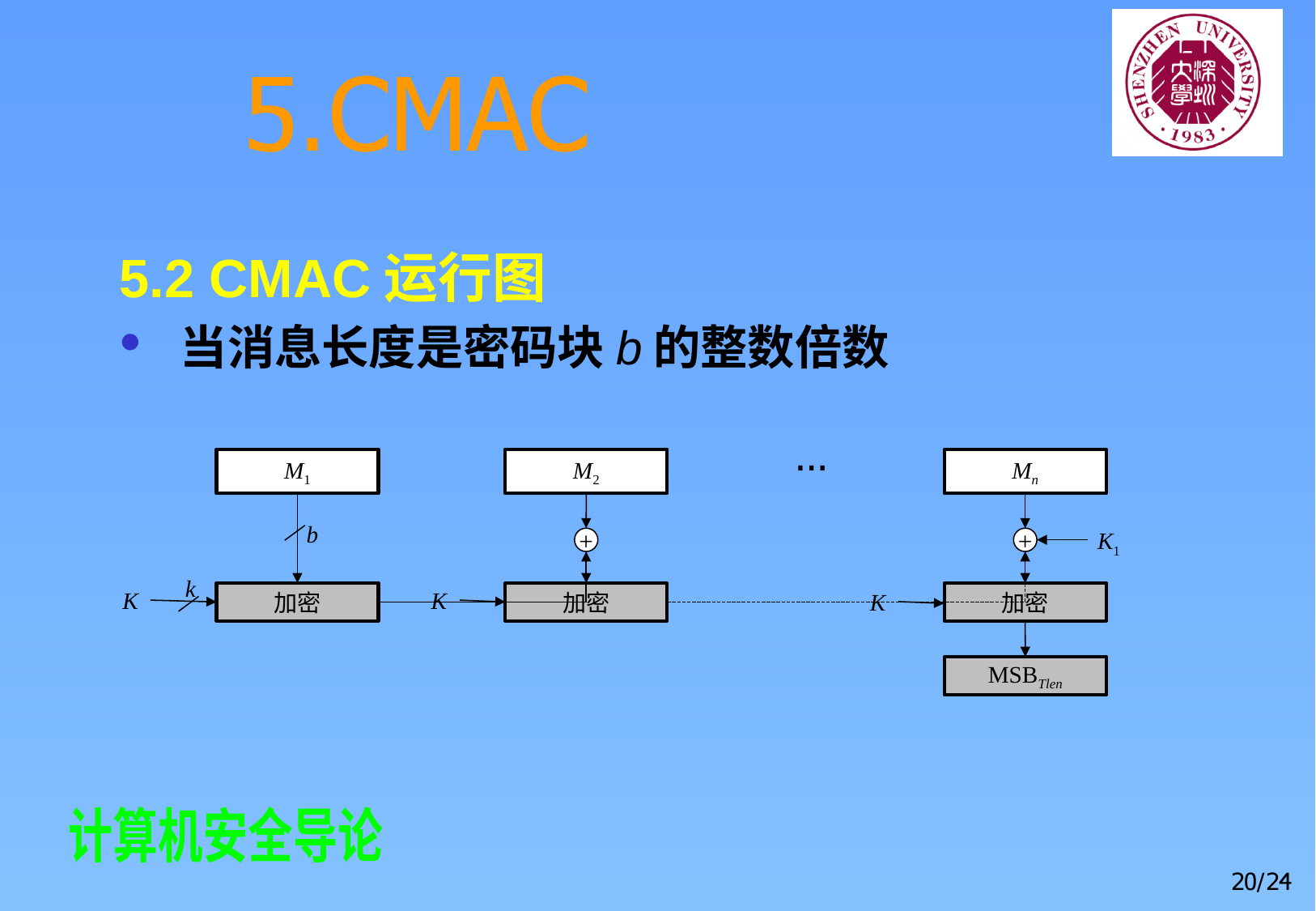

# 5.CMAC
5.2 CMAC运行图
当消息长度是密码块b的整数倍数

…
Mn
M1
M2
b
K1
+
+
k
K
K
K
加密
加密
加密
MSBTlen
20/24